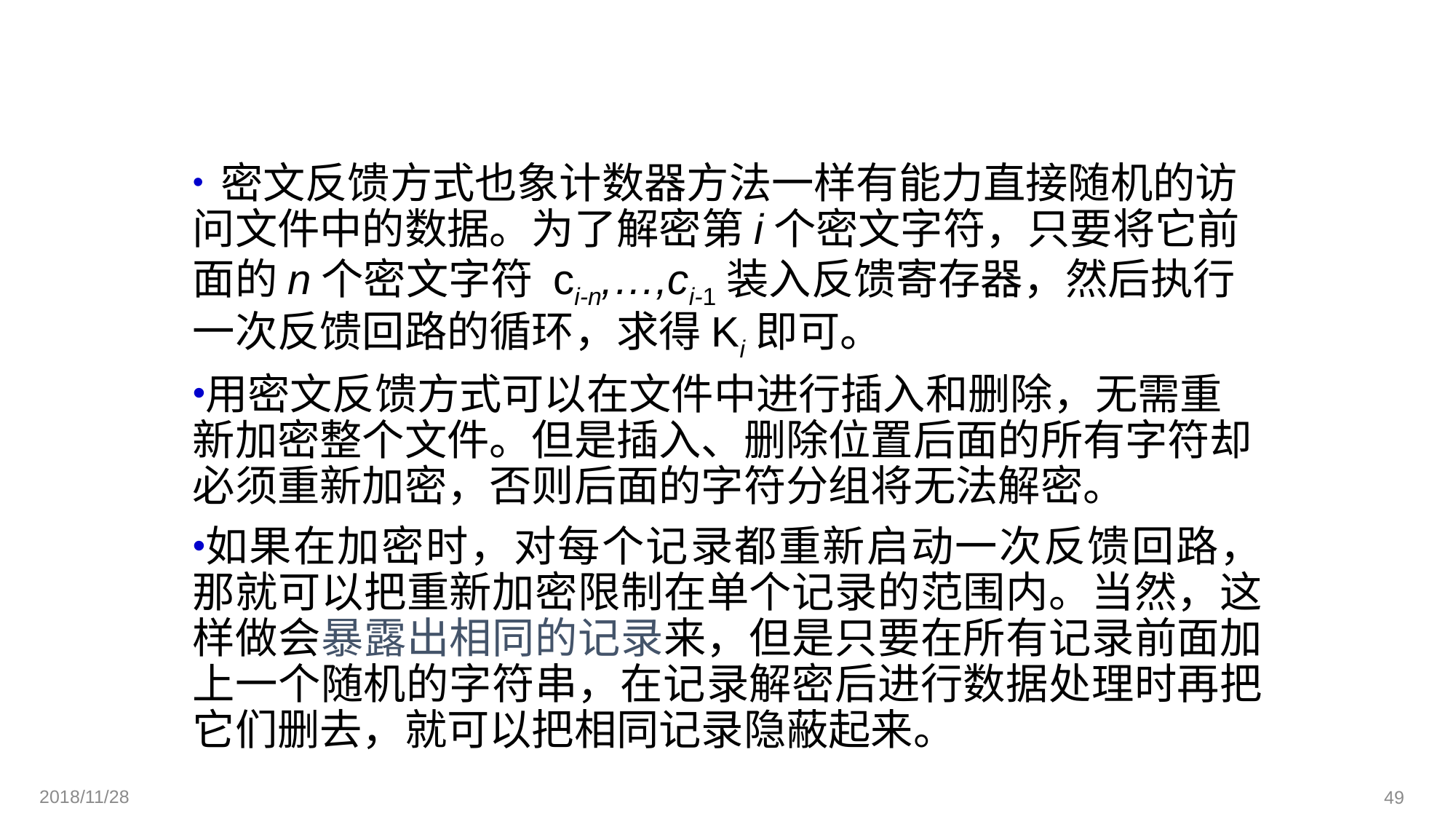

密文反馈方式也象计数器方法一样有能力直接随机的访问文件中的数据。为了解密第i个密文字符，只要将它前面的n个密文字符 ci-n,…,ci-1装入反馈寄存器，然后执行一次反馈回路的循环，求得Ki即可。
用密文反馈方式可以在文件中进行插入和删除，无需重新加密整个文件。但是插入、删除位置后面的所有字符却必须重新加密，否则后面的字符分组将无法解密。
如果在加密时，对每个记录都重新启动一次反馈回路，那就可以把重新加密限制在单个记录的范围内。当然，这样做会暴露出相同的记录来，但是只要在所有记录前面加上一个随机的字符串，在记录解密后进行数据处理时再把它们删去，就可以把相同记录隐蔽起来。
2018/11/28
49